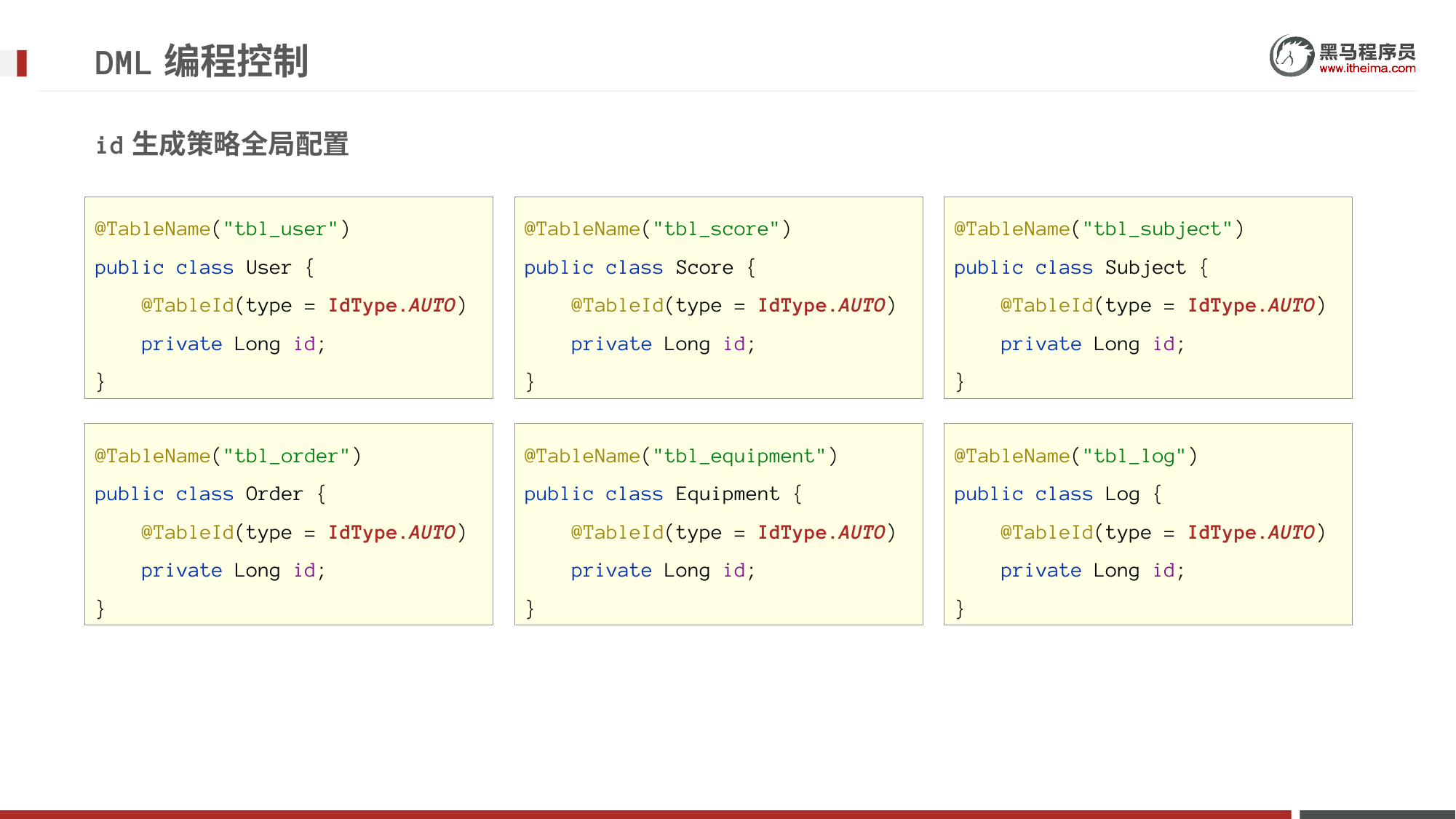

# DML编程控制
id生成策略全局配置
@TableName("tbl_user")
public class User {
    @TableId(type = IdType.AUTO)
    private Long id;
}
@TableName("tbl_score")
public class Score {
    @TableId(type = IdType.AUTO)
    private Long id;
}
@TableName("tbl_subject")
public class Subject {
    @TableId(type = IdType.AUTO)
    private Long id;
}
@TableName("tbl_order")
public class Order {
    @TableId(type = IdType.AUTO)
    private Long id;
}
@TableName("tbl_equipment")
public class Equipment {
    @TableId(type = IdType.AUTO)
    private Long id;
}
@TableName("tbl_log")
public class Log {
    @TableId(type = IdType.AUTO)
    private Long id;
}